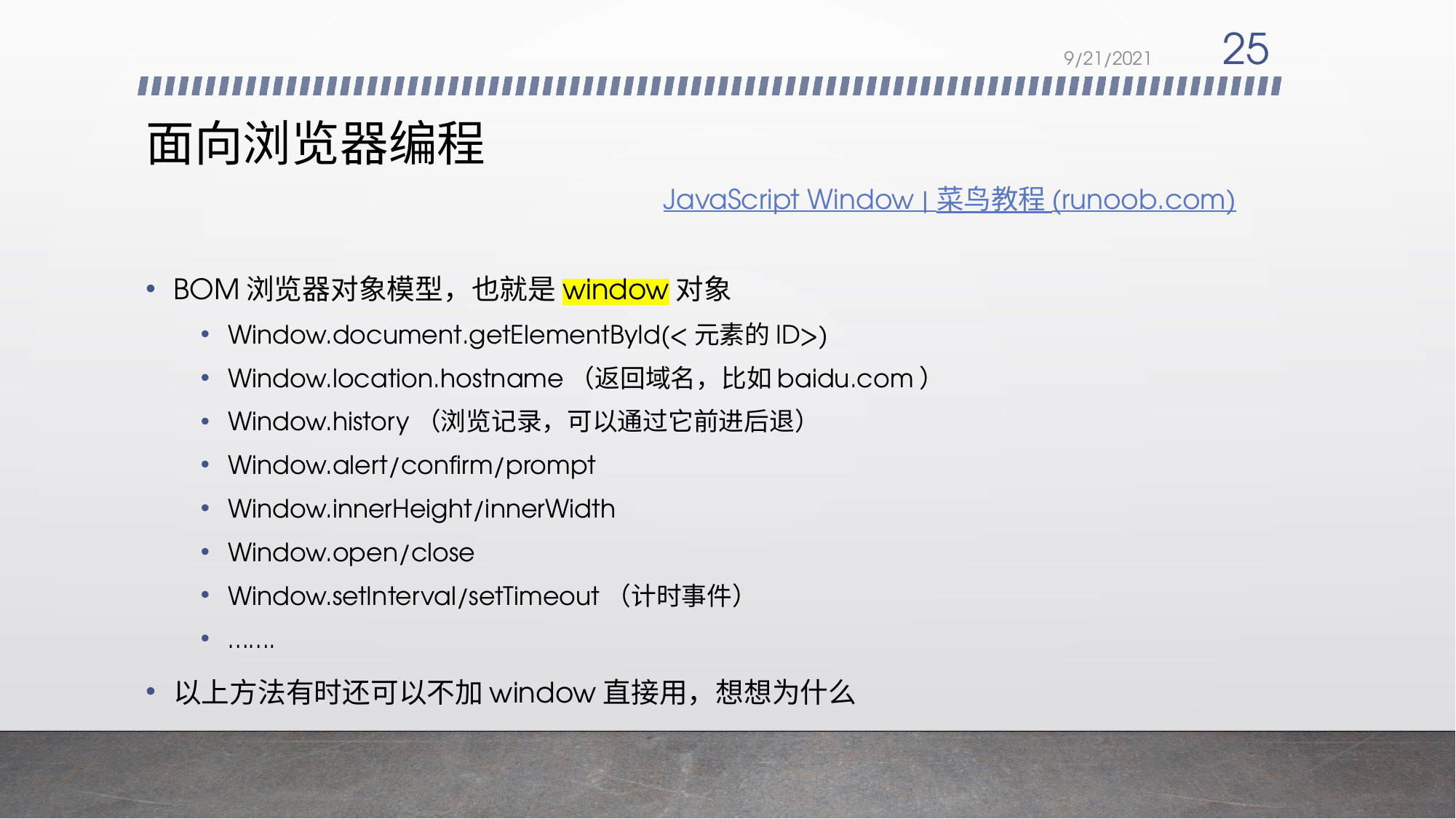

25
9/21/2021
# 面向浏览器编程
JavaScript Window | 菜鸟教程 (runoob.com)
BOM浏览器对象模型，也就是window对象
Window.document.getElementById(<元素的ID>)
Window.location.hostname（返回域名，比如baidu.com）
Window.history（浏览记录，可以通过它前进后退）
Window.alert/confirm/prompt
Window.innerHeight/innerWidth
Window.open/close
Window.setInterval/setTimeout（计时事件）
…….
以上方法有时还可以不加window直接用，想想为什么